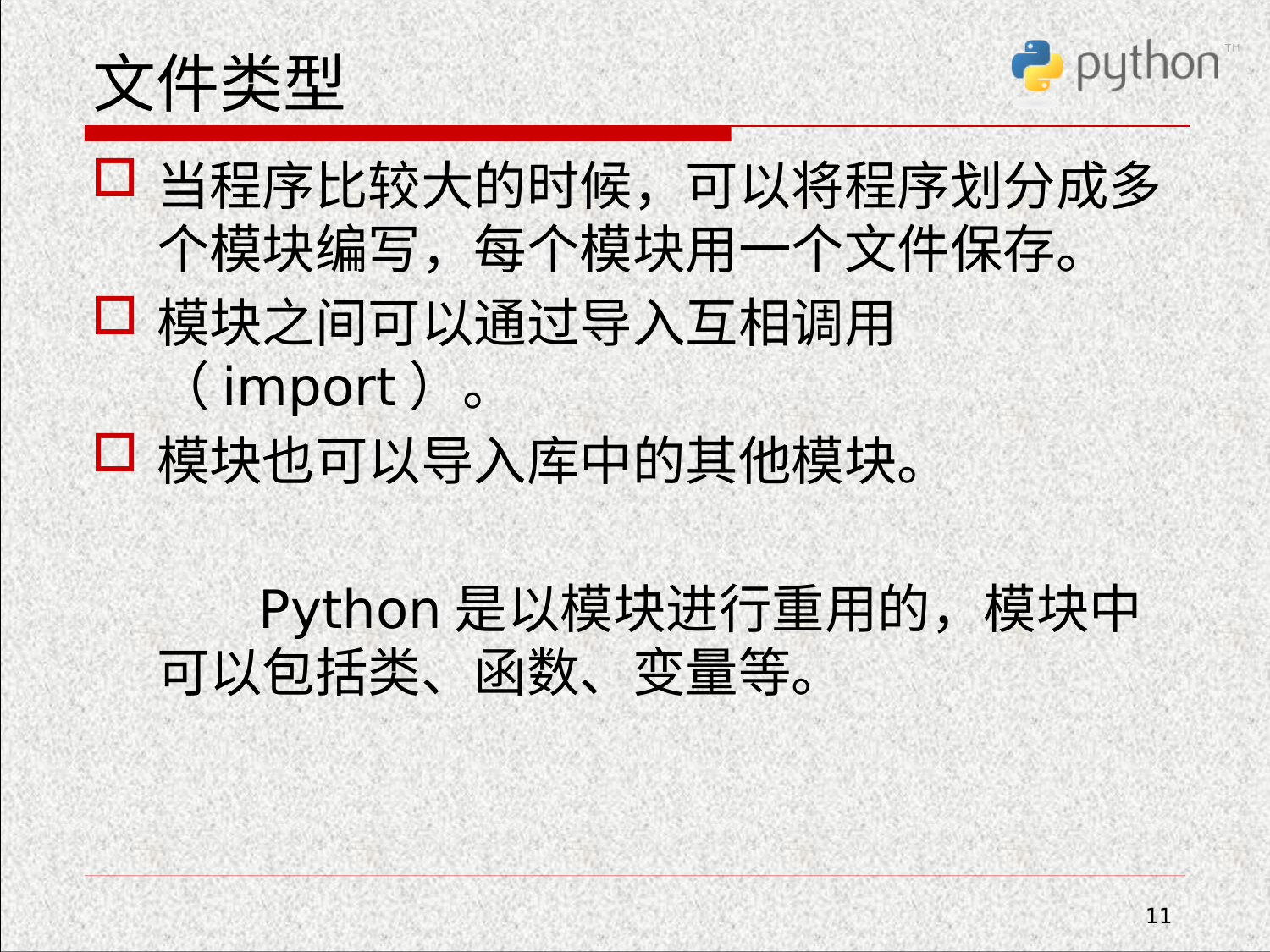

# 文件类型
当程序比较大的时候，可以将程序划分成多个模块编写，每个模块用一个文件保存。
模块之间可以通过导入互相调用（import）。
模块也可以导入库中的其他模块。

          Python是以模块进行重用的，模块中可以包括类、函数、变量等。

11